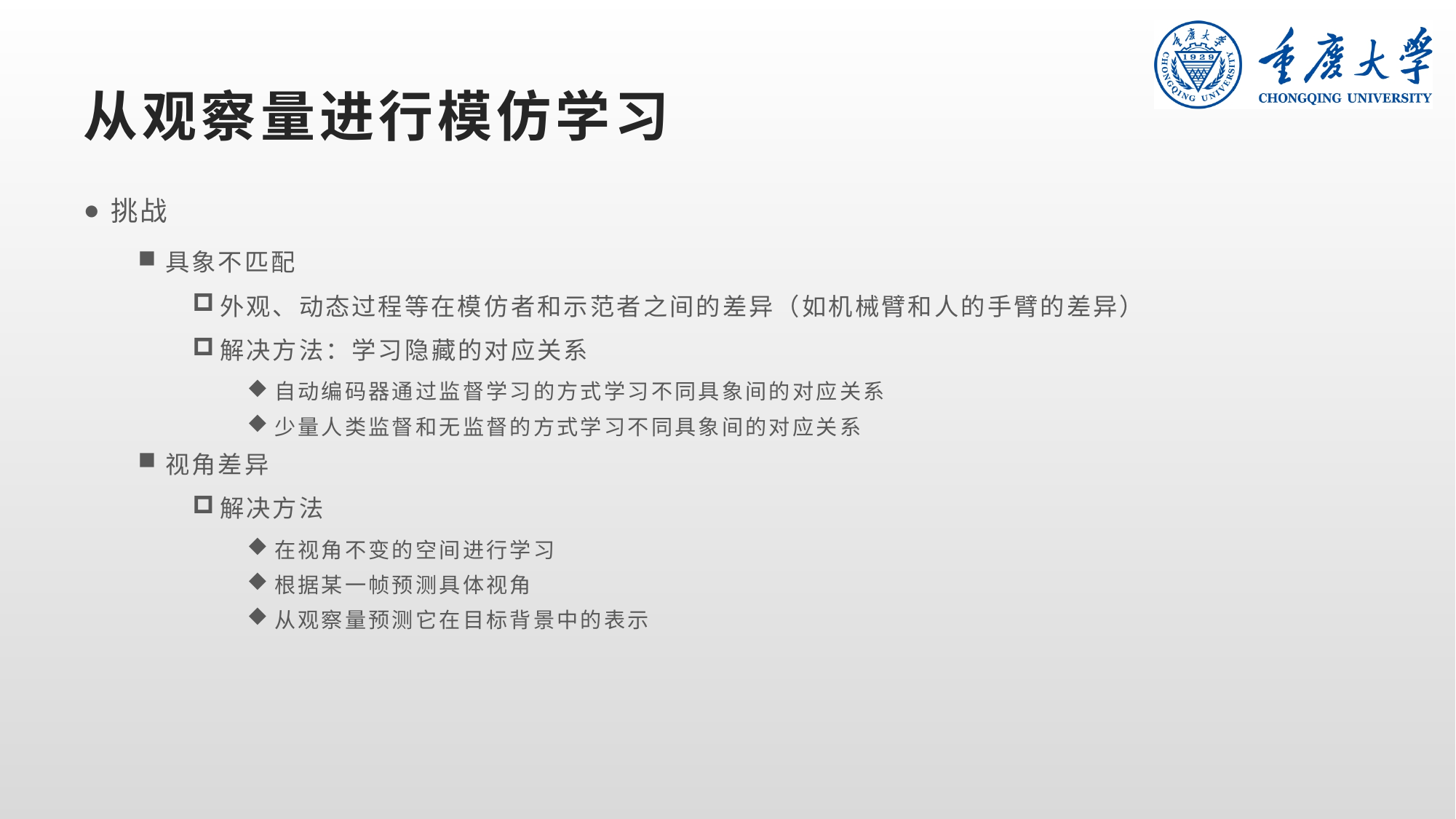

# 从观察量进行模仿学习
挑战
具象不匹配
外观、动态过程等在模仿者和示范者之间的差异（如机械臂和人的手臂的差异）
解决方法：学习隐藏的对应关系
自动编码器通过监督学习的方式学习不同具象间的对应关系
少量人类监督和无监督的方式学习不同具象间的对应关系
视角差异
解决方法
在视角不变的空间进行学习
根据某一帧预测具体视角
从观察量预测它在目标背景中的表示